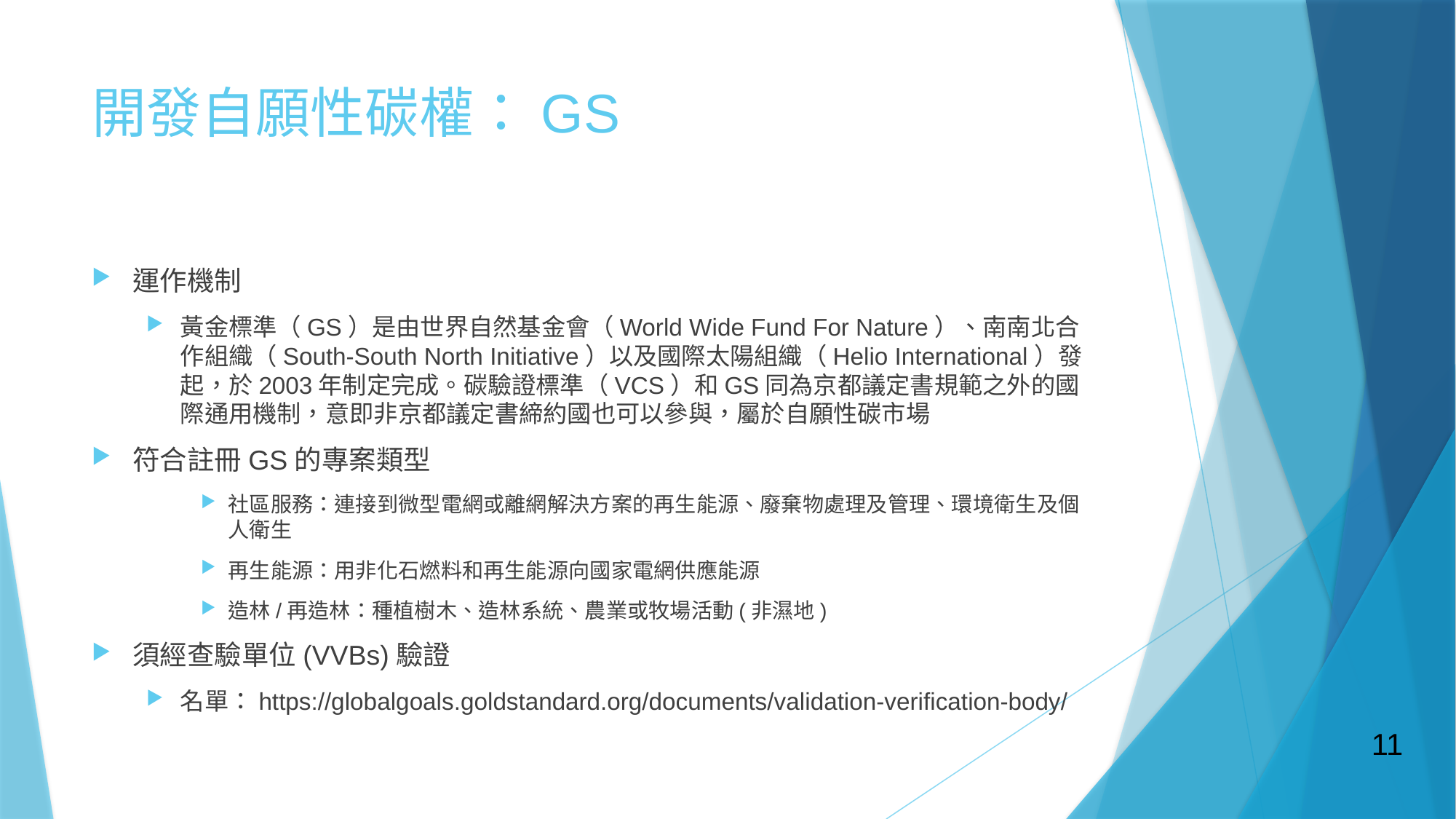

# 開發自願性碳權：GS
運作機制
黃金標準（GS）是由世界自然基金會（World Wide Fund For Nature）、南南北合作組織（South-South North Initiative）以及國際太陽組織（Helio International）發起，於2003年制定完成。碳驗證標準（VCS）和GS同為京都議定書規範之外的國際通用機制，意即非京都議定書締約國也可以參與，屬於自願性碳市場
符合註冊GS的專案類型
社區服務：連接到微型電網或離網解決方案的再生能源、廢棄物處理及管理、環境衛生及個人衛生
再生能源：用非化石燃料和再生能源向國家電網供應能源
造林/再造林：種植樹木、造林系統、農業或牧場活動(非濕地)
須經查驗單位(VVBs)驗證
名單：https://globalgoals.goldstandard.org/documents/validation-verification-body/
11